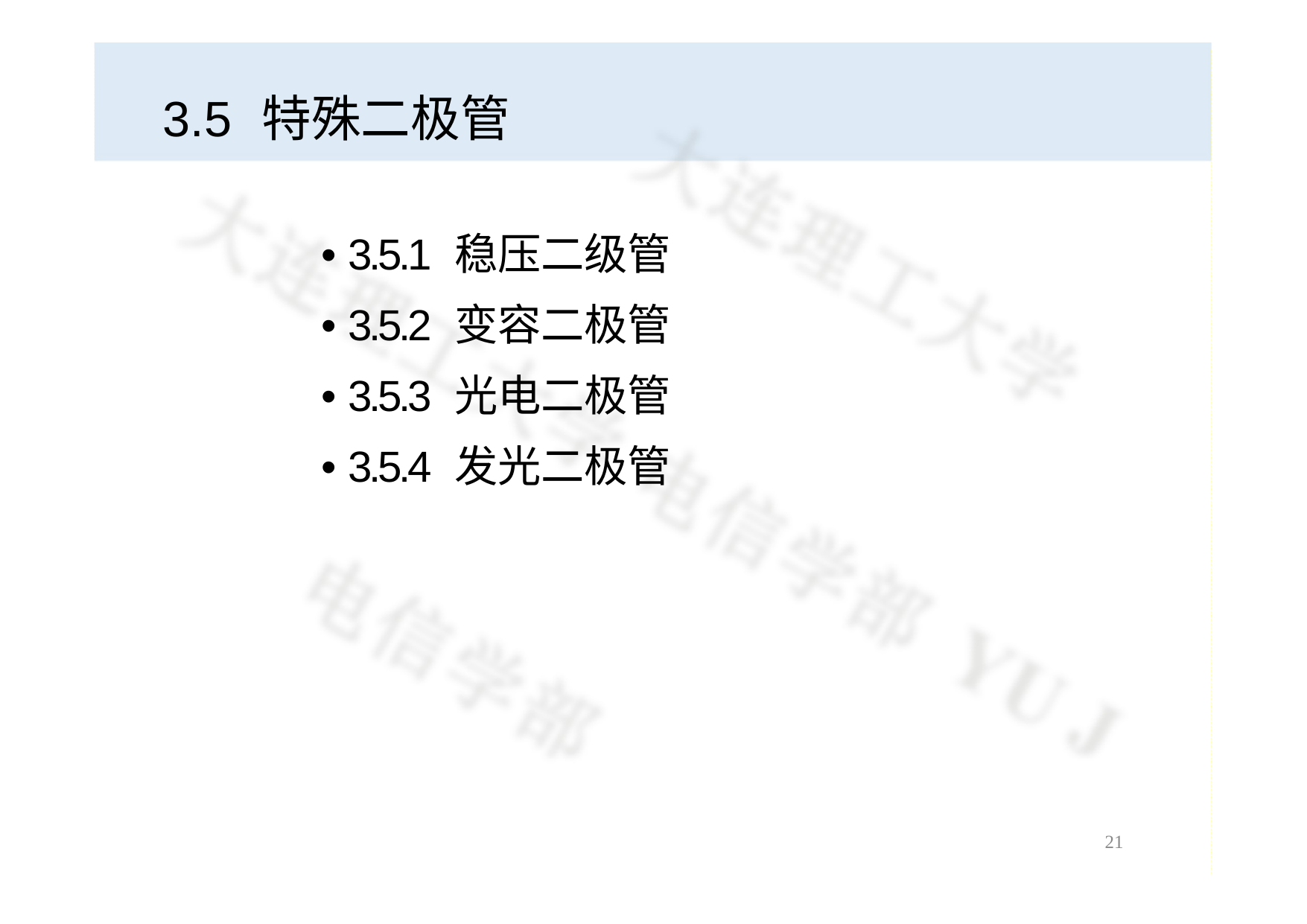

# 3.5 特殊二极管
• 3.5.1 稳压二级管
• 3.5.2 变容二极管
• 3.5.3 光电二极管
• 3.5.4 发光二极管
21